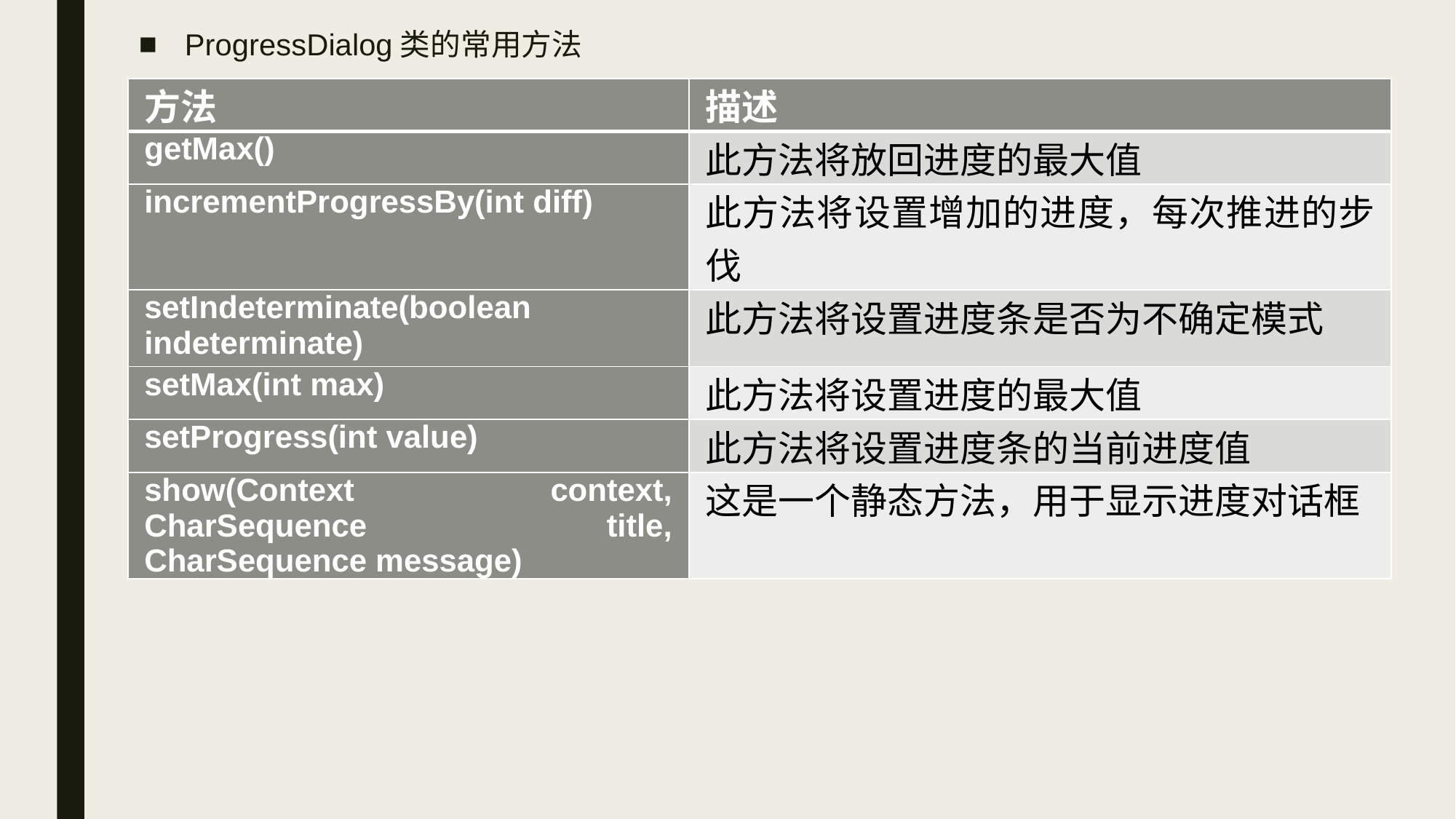

ProgressDialog类的常用方法

| 方法 | 描述 |
| --- | --- |
| getMax() | 此方法将放回进度的最大值 |
| incrementProgressBy(int diff) | 此方法将设置增加的进度，每次推进的步伐 |
| setIndeterminate(boolean indeterminate) | 此方法将设置进度条是否为不确定模式 |
| setMax(int max) | 此方法将设置进度的最大值 |
| setProgress(int value) | 此方法将设置进度条的当前进度值 |
| show(Context context, CharSequence title, CharSequence message) | 这是一个静态方法，用于显示进度对话框 |